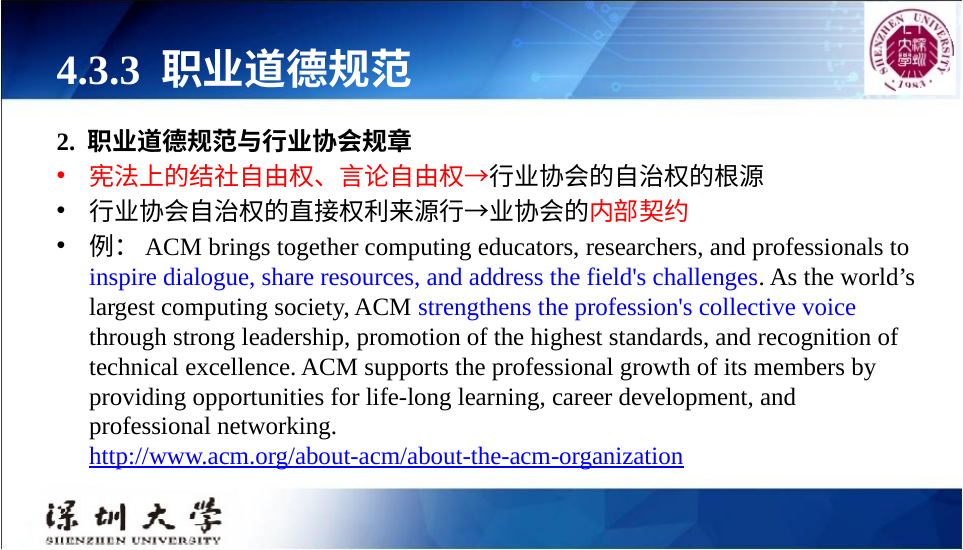

# 4.3.3 职业道德规范
2. 职业道德规范与行业协会规章
宪法上的结社自由权、言论自由权→行业协会的自治权的根源
行业协会自治权的直接权利来源行→业协会的内部契约
例：ACM brings together computing educators, researchers, and professionals to inspire dialogue, share resources, and address the field's challenges. As the world’s largest computing society, ACM strengthens the profession's collective voice through strong leadership, promotion of the highest standards, and recognition of technical excellence. ACM supports the professional growth of its members by providing opportunities for life‐long learning, career development, and professional networking. http://www.acm.org/about-acm/about-the-acm-organization
33